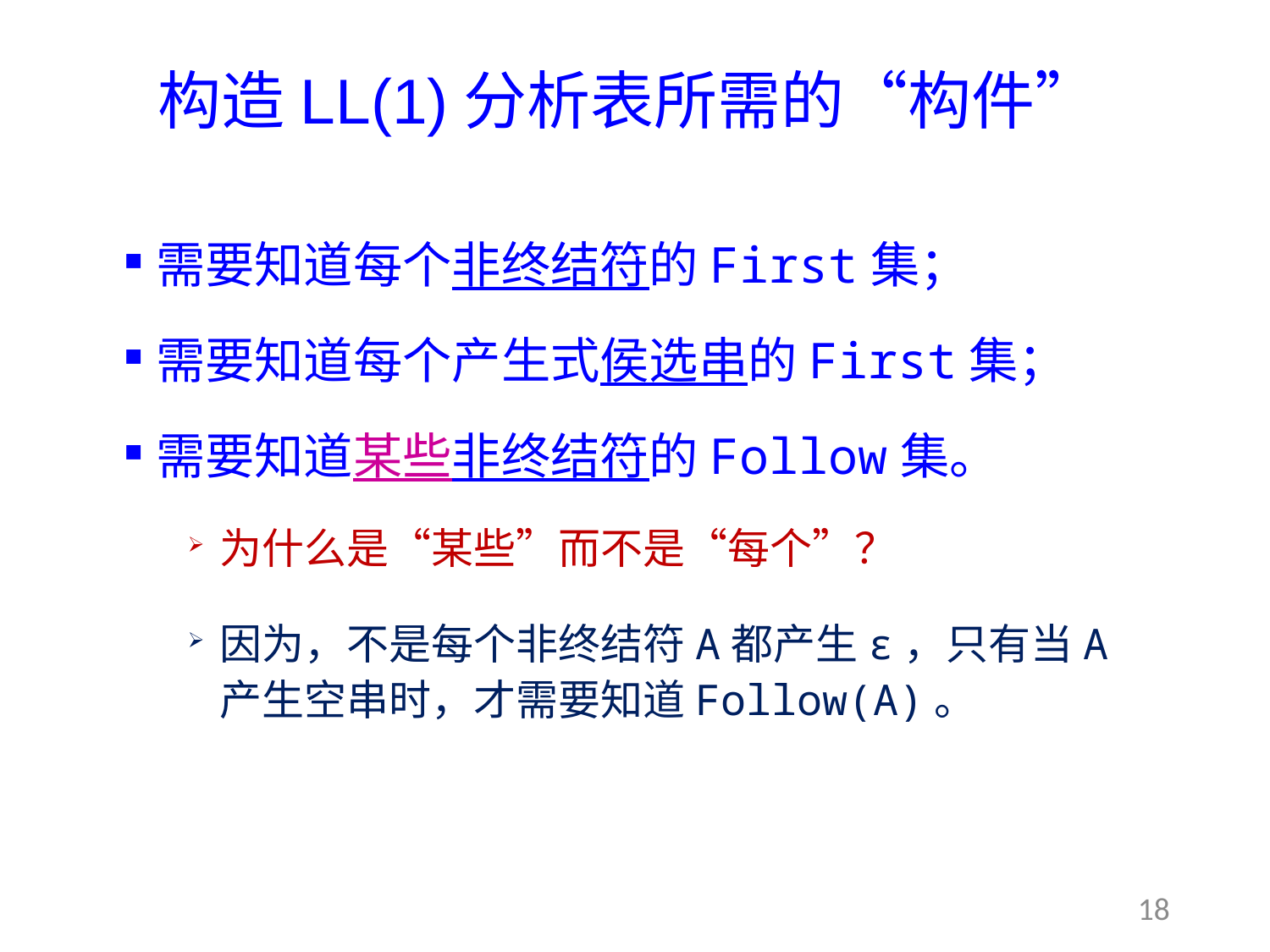

# 构造LL(1)分析表所需的“构件”
需要知道每个非终结符的First集；
需要知道每个产生式侯选串的First集；
需要知道某些非终结符的Follow集。
为什么是“某些”而不是“每个”？
因为，不是每个非终结符A都产生ε，只有当A产生空串时，才需要知道Follow(A)。
18